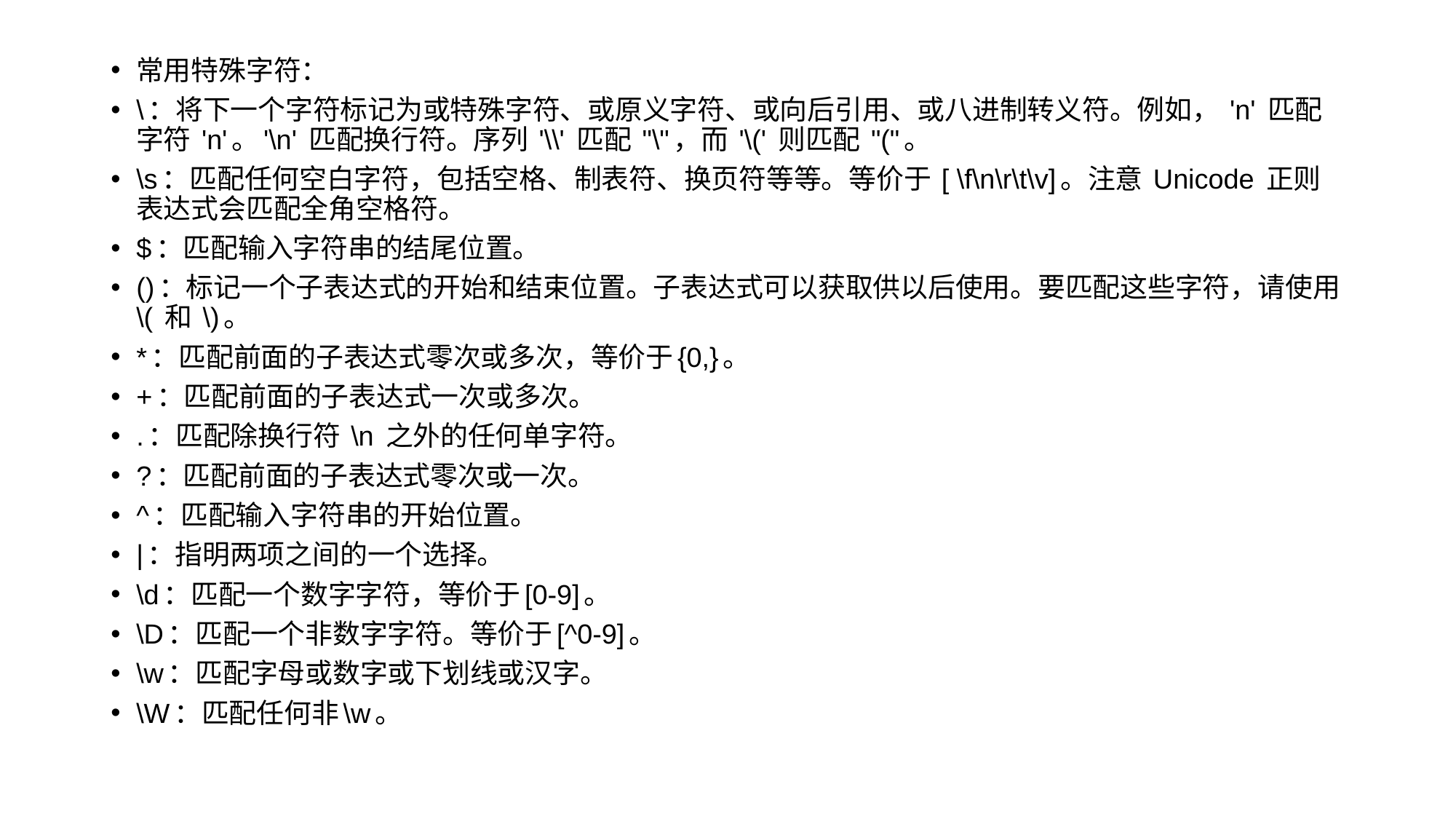

常用特殊字符：
\：将下一个字符标记为或特殊字符、或原义字符、或向后引用、或八进制转义符。例如， 'n' 匹配字符 'n'。'\n' 匹配换行符。序列 '\\' 匹配 "\"，而 '\(' 则匹配 "("。
\s：匹配任何空白字符，包括空格、制表符、换页符等等。等价于 [ \f\n\r\t\v]。注意 Unicode 正则表达式会匹配全角空格符。
$：匹配输入字符串的结尾位置。
()：标记一个子表达式的开始和结束位置。子表达式可以获取供以后使用。要匹配这些字符，请使用 \( 和 \)。
*：匹配前面的子表达式零次或多次，等价于{0,}。
+：匹配前面的子表达式一次或多次。
.：匹配除换行符 \n 之外的任何单字符。
?：匹配前面的子表达式零次或一次。
^：匹配输入字符串的开始位置。
|：指明两项之间的一个选择。
\d：匹配一个数字字符，等价于[0-9]。
\D：匹配一个非数字字符。等价于[^0-9]。
\w：匹配字母或数字或下划线或汉字。
\W：匹配任何非\w。